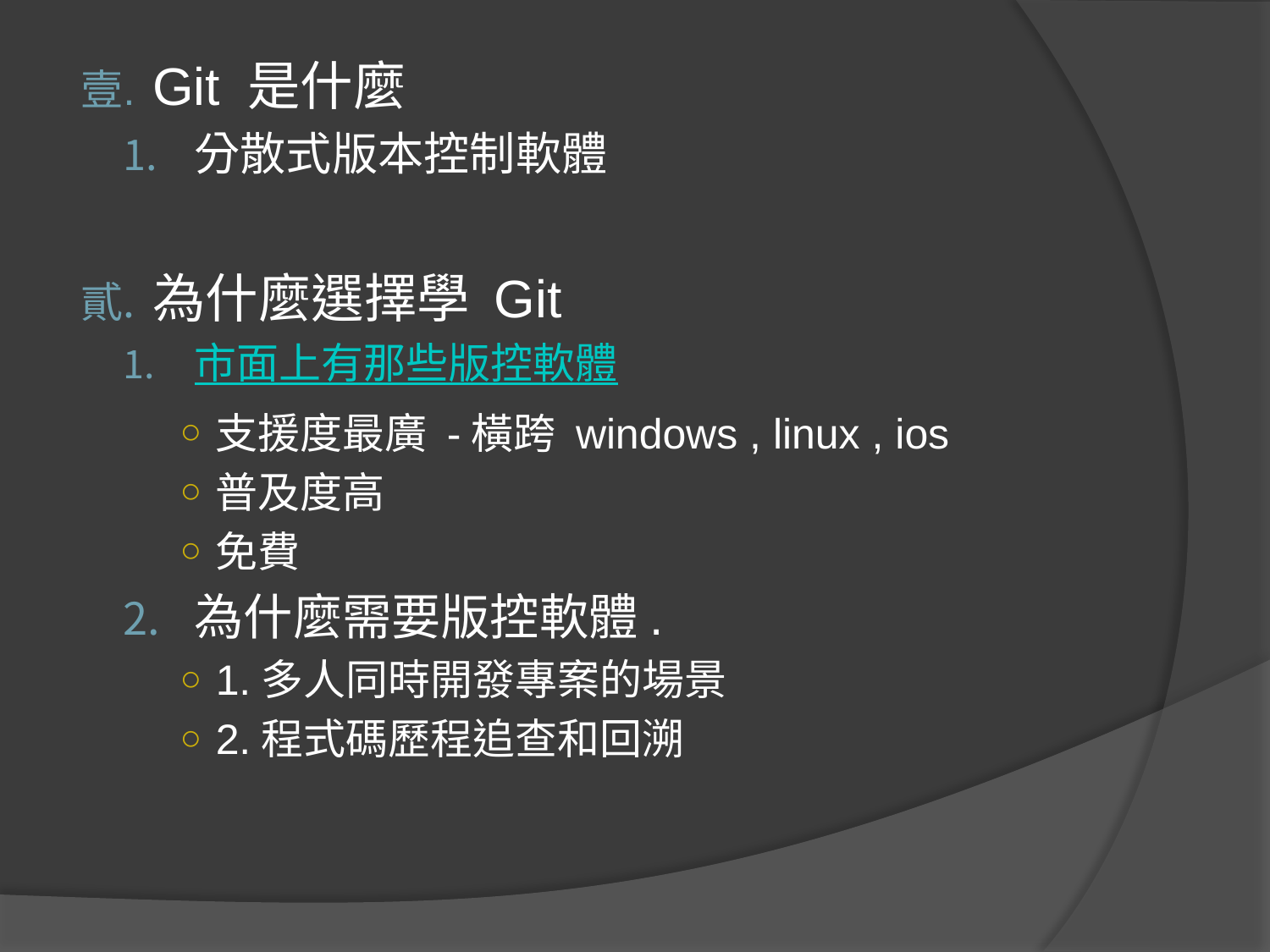

Git 是什麼
分散式版本控制軟體

為什麼選擇學 Git
市面上有那些版控軟體
支援度最廣 -橫跨 windows , linux , ios
普及度高
免費
為什麼需要版控軟體.
1.多人同時開發專案的場景
2.程式碼歷程追查和回溯